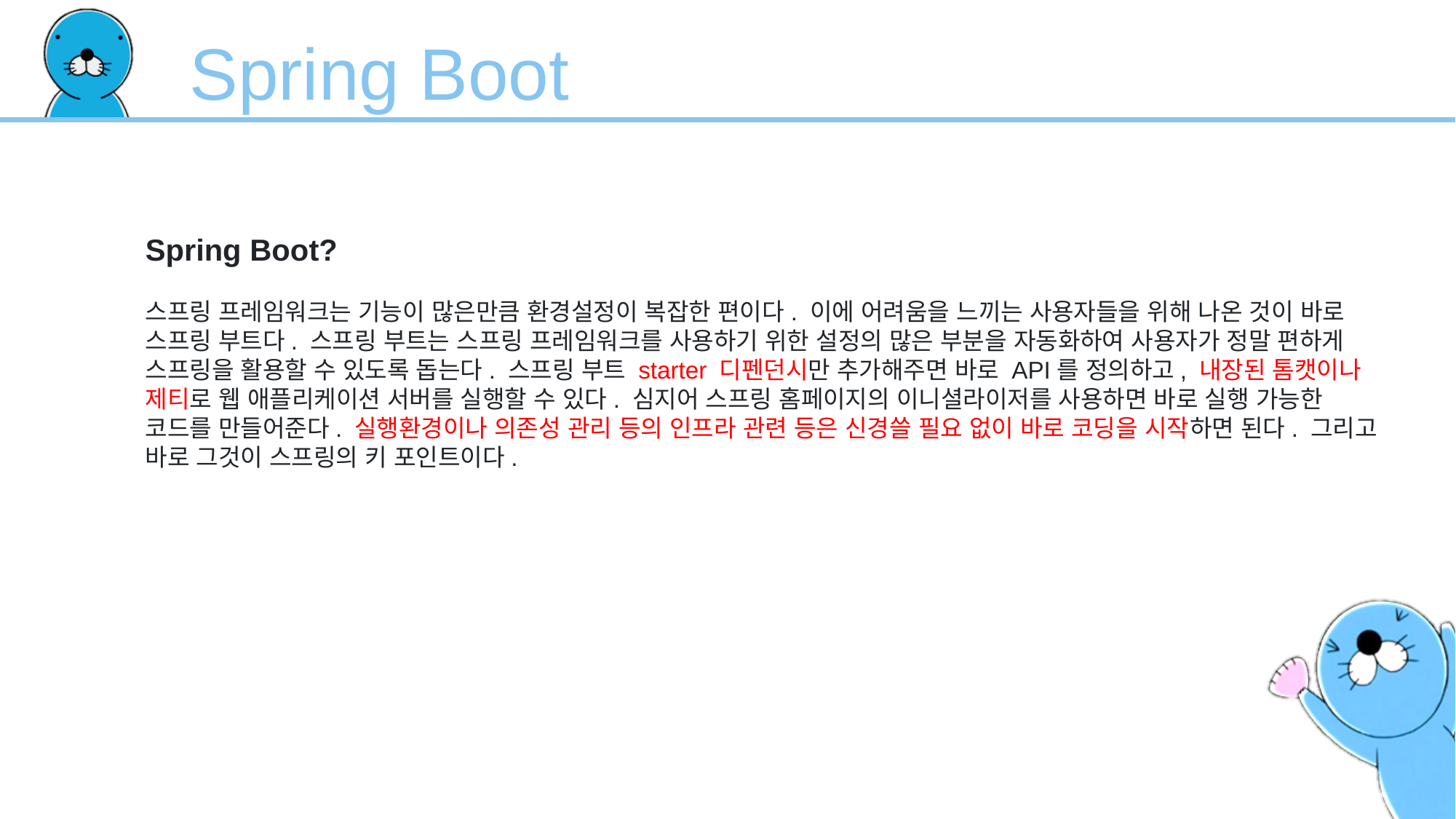

Spring Boot
Spring Boot?

스프링 프레임워크는 기능이 많은만큼 환경설정이 복잡한 편이다. 이에 어려움을 느끼는 사용자들을 위해 나온 것이 바로 스프링 부트다. 스프링 부트는 스프링 프레임워크를 사용하기 위한 설정의 많은 부분을 자동화하여 사용자가 정말 편하게 스프링을 활용할 수 있도록 돕는다. 스프링 부트 starter 디펜던시만 추가해주면 바로 API를 정의하고, 내장된 톰캣이나 제티로 웹 애플리케이션 서버를 실행할 수 있다. 심지어 스프링 홈페이지의 이니셜라이저를 사용하면 바로 실행 가능한 코드를 만들어준다. 실행환경이나 의존성 관리 등의 인프라 관련 등은 신경쓸 필요 없이 바로 코딩을 시작하면 된다. 그리고 바로 그것이 스프링의 키 포인트이다.